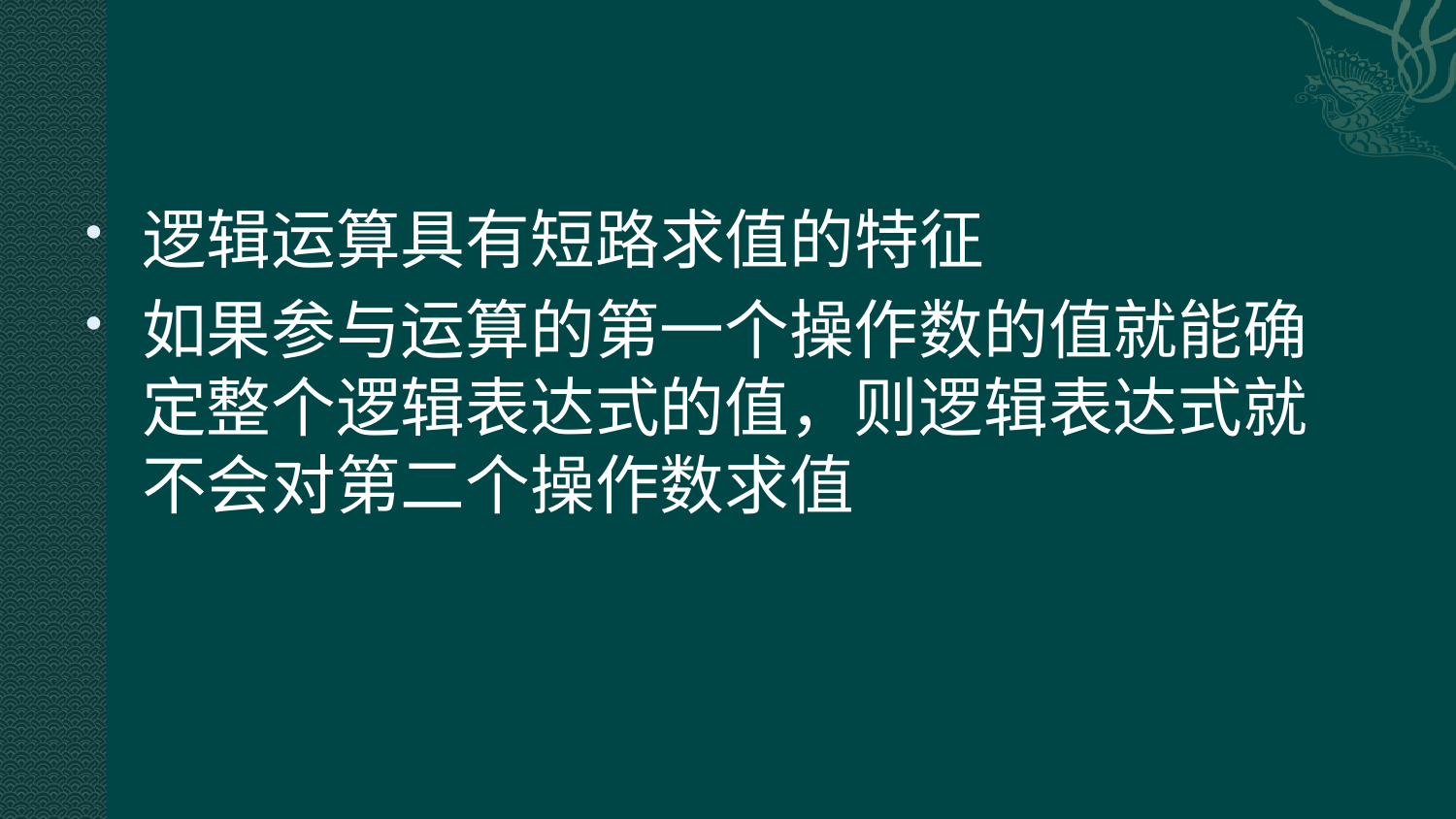

#
逻辑运算具有短路求值的特征
如果参与运算的第一个操作数的值就能确定整个逻辑表达式的值，则逻辑表达式就不会对第二个操作数求值